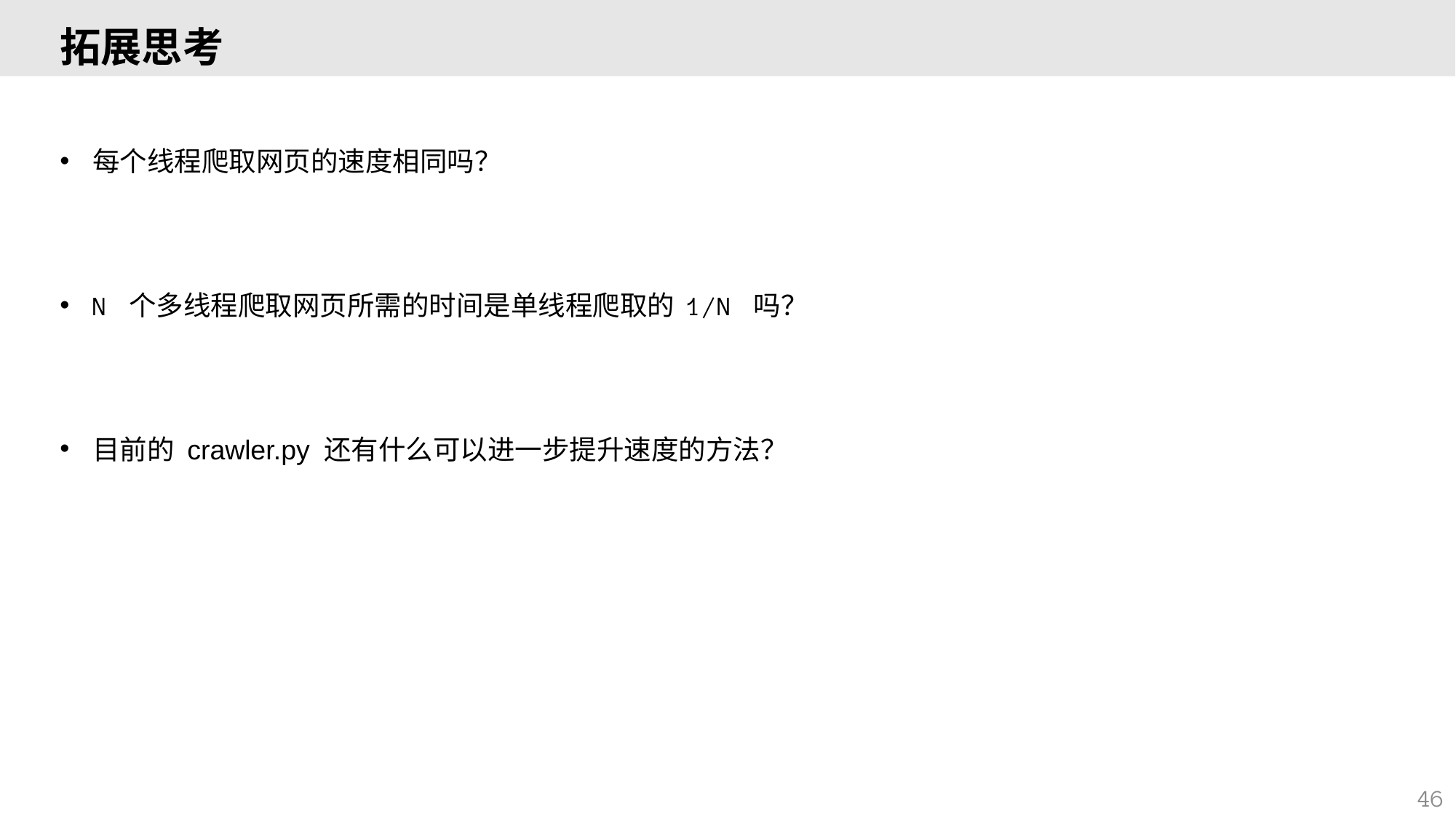

# 拓展思考

每个线程爬取网页的速度相同吗？

N 个多线程爬取网页所需的时间是单线程爬取的 1/N 吗？

目前的 crawler.py 还有什么可以进一步提升速度的方法？
46